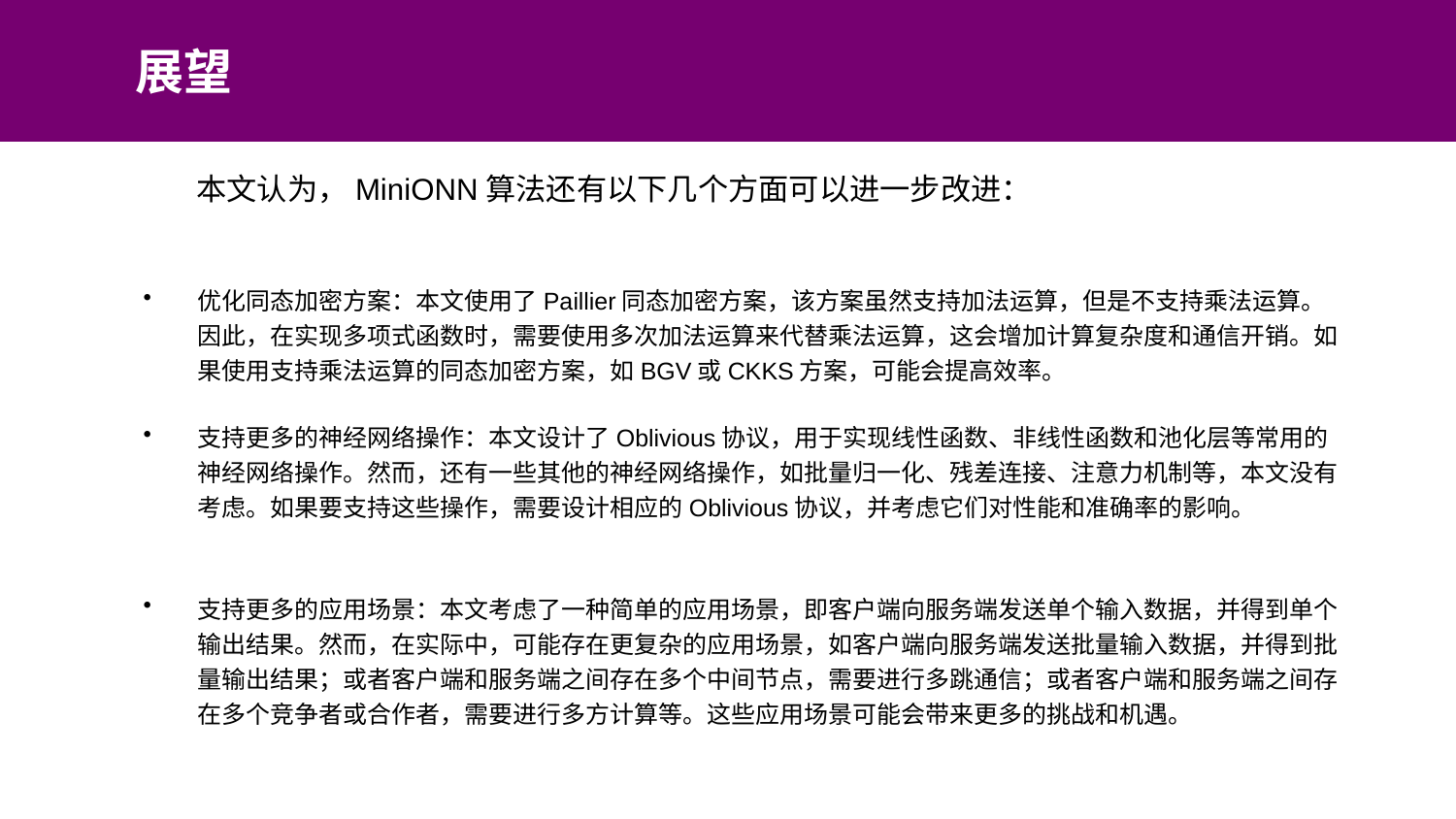

展望
 本文认为，MiniONN算法还有以下几个方面可以进一步改进：
优化同态加密方案：本文使用了Paillier同态加密方案，该方案虽然支持加法运算，但是不支持乘法运算。因此，在实现多项式函数时，需要使用多次加法运算来代替乘法运算，这会增加计算复杂度和通信开销。如果使用支持乘法运算的同态加密方案，如BGV或CKKS方案，可能会提高效率。
支持更多的神经网络操作：本文设计了Oblivious协议，用于实现线性函数、非线性函数和池化层等常用的神经网络操作。然而，还有一些其他的神经网络操作，如批量归一化、残差连接、注意力机制等，本文没有考虑。如果要支持这些操作，需要设计相应的Oblivious协议，并考虑它们对性能和准确率的影响。
支持更多的应用场景：本文考虑了一种简单的应用场景，即客户端向服务端发送单个输入数据，并得到单个输出结果。然而，在实际中，可能存在更复杂的应用场景，如客户端向服务端发送批量输入数据，并得到批量输出结果；或者客户端和服务端之间存在多个中间节点，需要进行多跳通信；或者客户端和服务端之间存在多个竞争者或合作者，需要进行多方计算等。这些应用场景可能会带来更多的挑战和机遇。